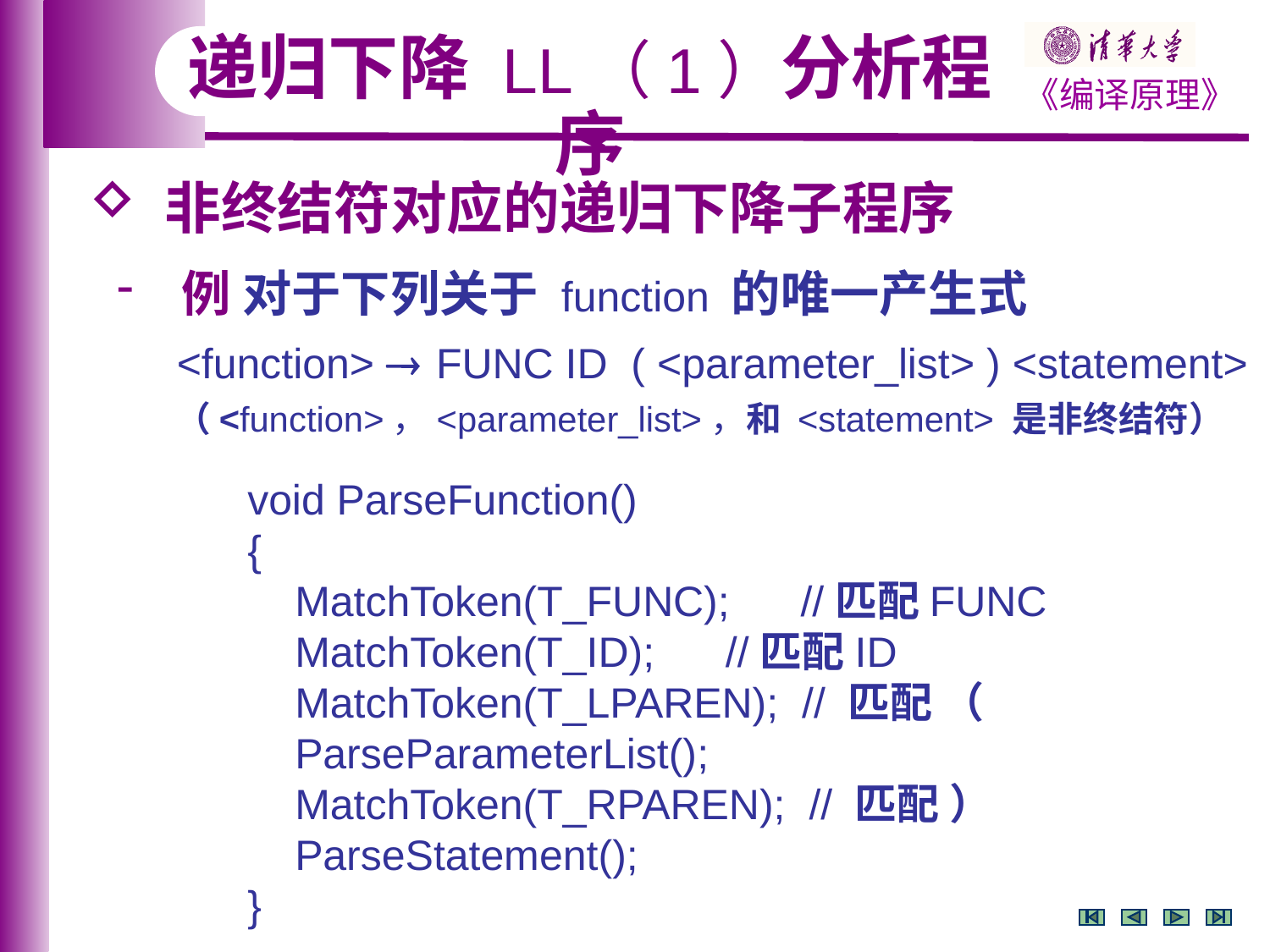

递归下降 LL（1）分析程序
 非终结符对应的递归下降子程序
  例 对于下列关于 function 的唯一产生式
     <function> → FUNC ID  ( <parameter_list> ) <statement>
     （<function>，<parameter_list>，和 <statement> 是非终结符）
void ParseFunction()
{
    MatchToken(T_FUNC);      //匹配FUNC
    MatchToken(T_ID);      //匹配ID
    MatchToken(T_LPAREN);  // 匹配 （
    ParseParameterList();
    MatchToken(T_RPAREN);  // 匹配 ）
    ParseStatement();
}